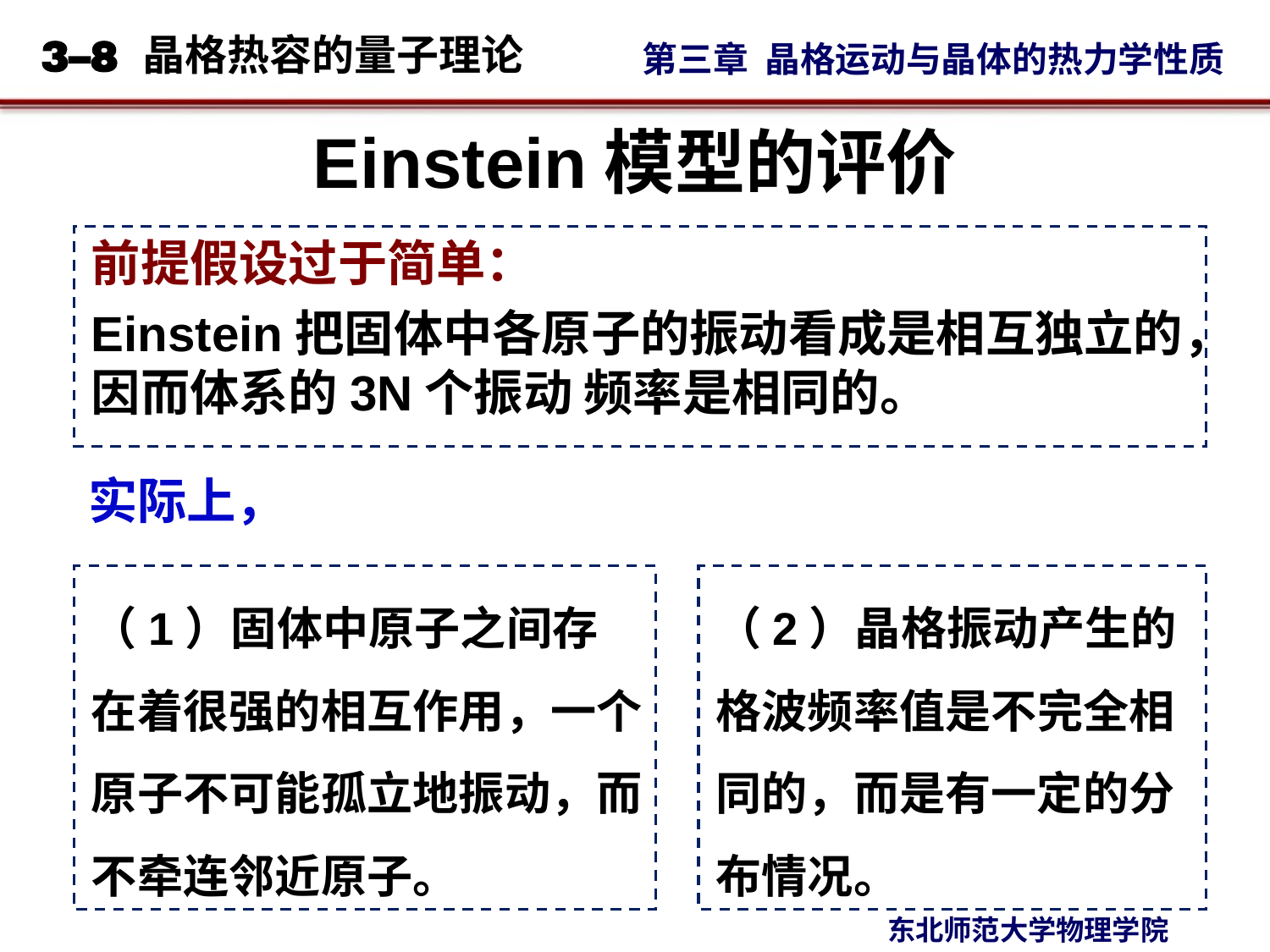

# Einstein模型的评价
前提假设过于简单：
Einstein把固体中各原子的振动看成是相互独立的，因而体系的3N个振动 频率是相同的。
实际上，
（1）固体中原子之间存在着很强的相互作用，一个原子不可能孤立地振动，而不牵连邻近原子。
（2）晶格振动产生的格波频率值是不完全相同的，而是有一定的分布情况。